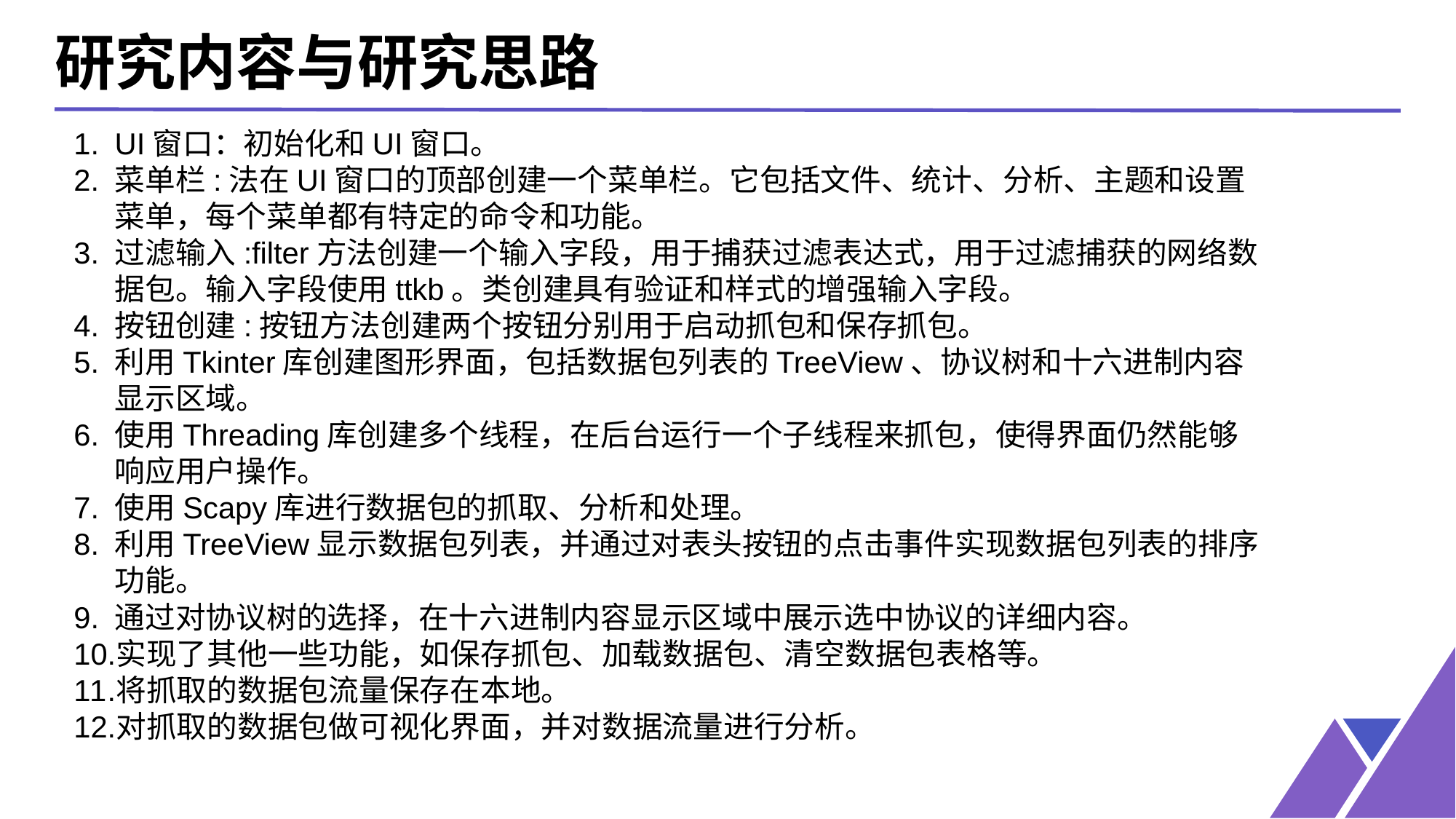

研究内容与研究思路
UI窗口：初始化和UI窗口。
菜单栏:法在UI窗口的顶部创建一个菜单栏。它包括文件、统计、分析、主题和设置菜单，每个菜单都有特定的命令和功能。
过滤输入:filter方法创建一个输入字段，用于捕获过滤表达式，用于过滤捕获的网络数据包。输入字段使用ttkb。类创建具有验证和样式的增强输入字段。
按钮创建:按钮方法创建两个按钮分别用于启动抓包和保存抓包。
利用Tkinter库创建图形界面，包括数据包列表的TreeView、协议树和十六进制内容显示区域。
使用Threading库创建多个线程，在后台运行一个子线程来抓包，使得界面仍然能够响应用户操作。
使用Scapy库进行数据包的抓取、分析和处理。
利用TreeView显示数据包列表，并通过对表头按钮的点击事件实现数据包列表的排序功能。
通过对协议树的选择，在十六进制内容显示区域中展示选中协议的详细内容。
实现了其他一些功能，如保存抓包、加载数据包、清空数据包表格等。
将抓取的数据包流量保存在本地。
对抓取的数据包做可视化界面，并对数据流量进行分析。